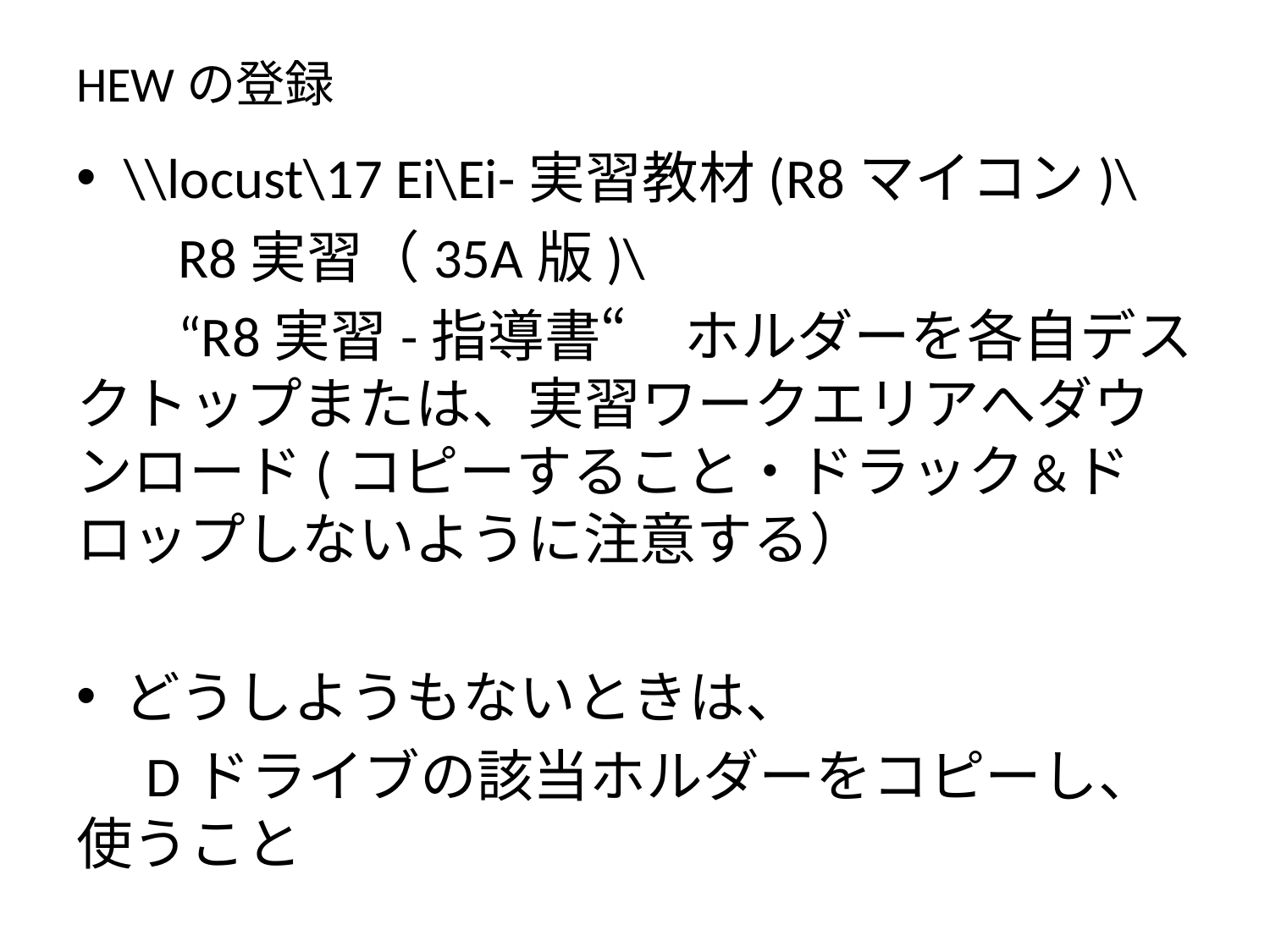

# HEWの登録
\\locust\17 Ei\Ei-実習教材(R8マイコン)\
        R8実習（35A版)\
        “R8実習-指導書“　ホルダーを各自デスクトップまたは、実習ワークエリアへダウンロード(コピーすること・ドラック＆ドロップしないように注意する）

どうしようもないときは、
　Dドライブの該当ホルダーをコピーし、使うこと